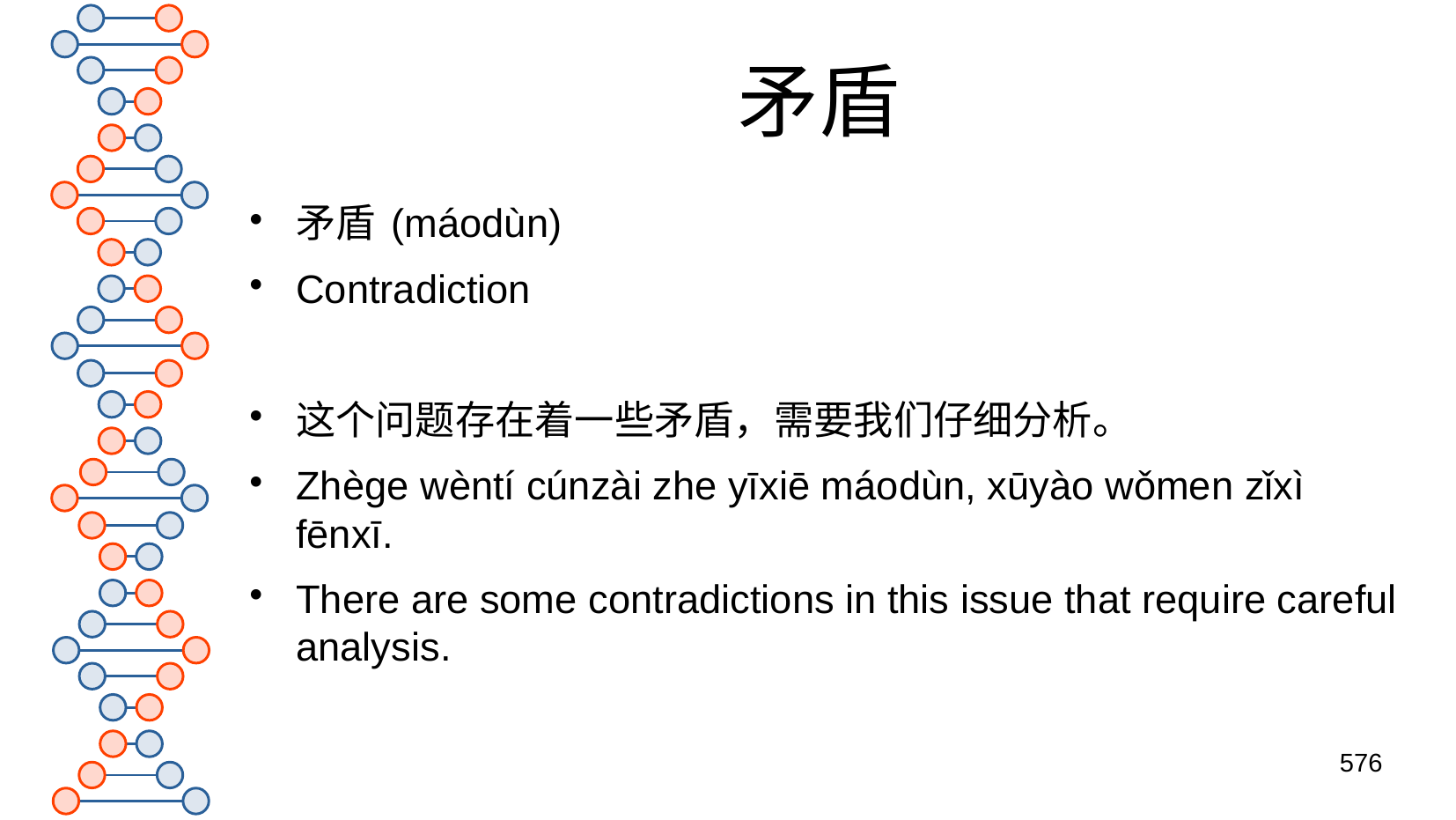

# 矛盾
矛盾 (máodùn)
Contradiction

这个问题存在着一些矛盾，需要我们仔细分析。
Zhège wèntí cúnzài zhe yīxiē máodùn, xūyào wǒmen zǐxì fēnxī.
There are some contradictions in this issue that require careful analysis.
576